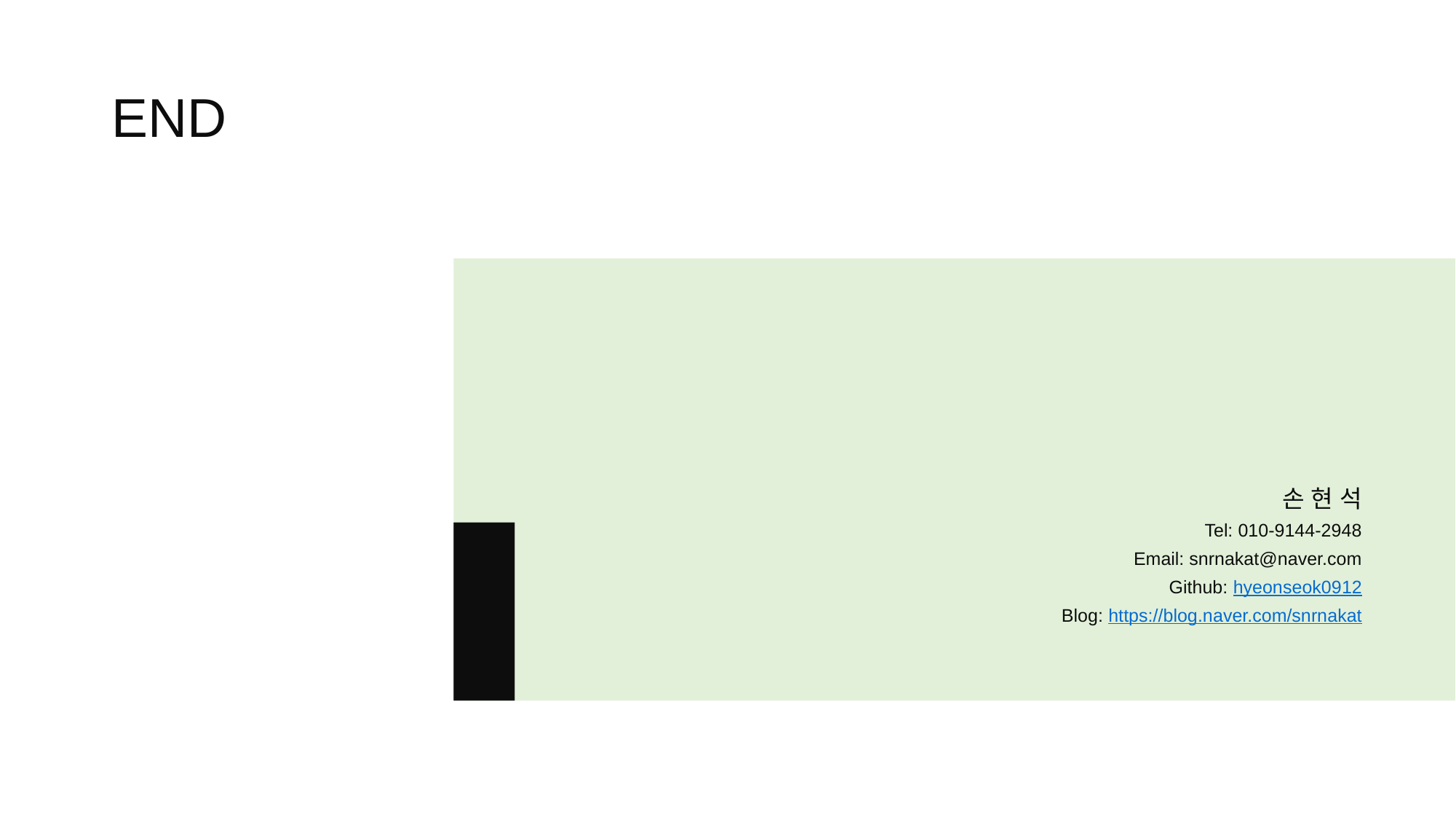

END
손 현 석
Tel: 010-9144-2948
Email: snrnakat@naver.com
Github: hyeonseok0912
Blog: https://blog.naver.com/snrnakat